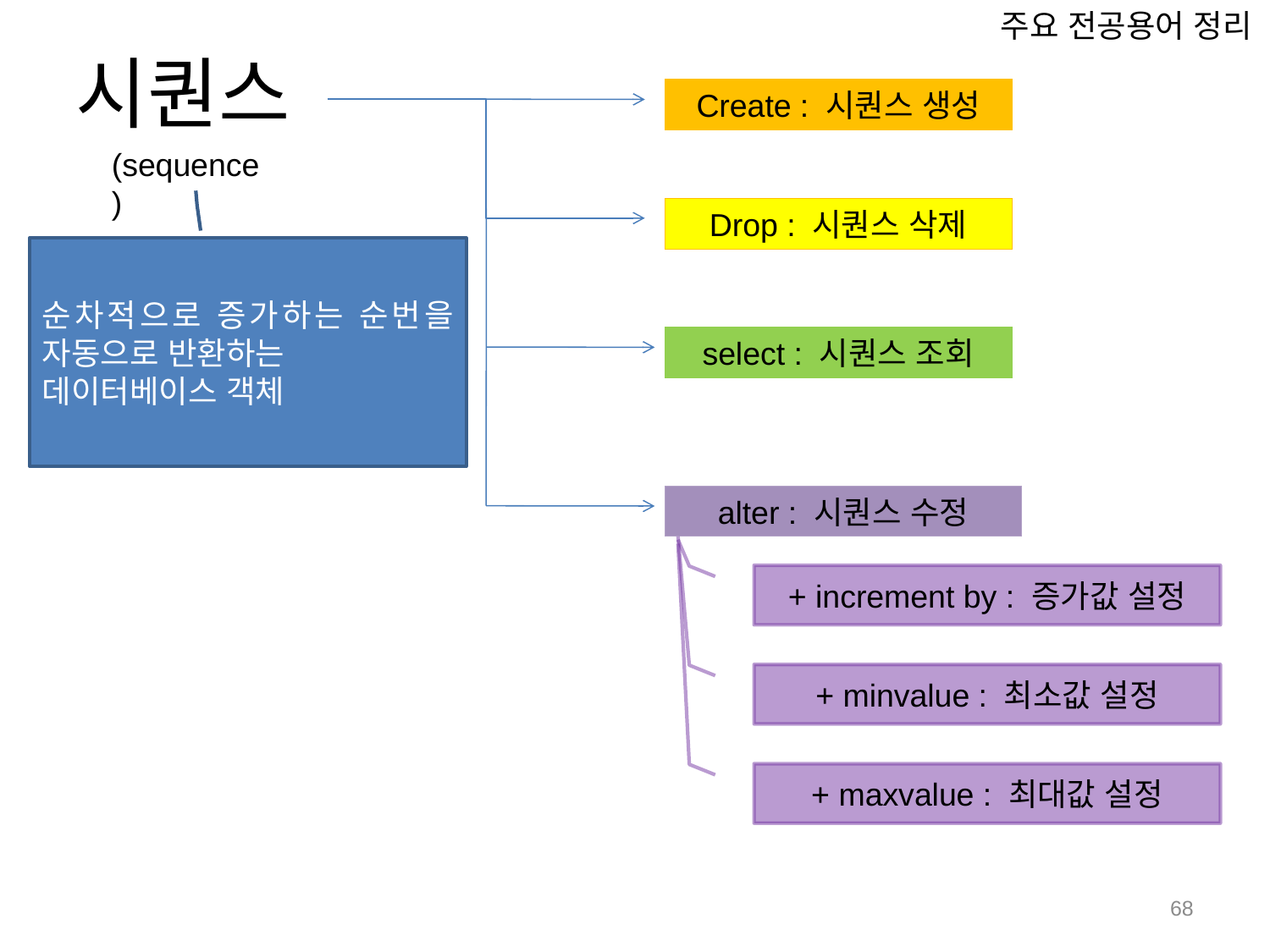

주요 전공용어 정리
시퀀스
Create : 시퀀스 생성
(sequence)
Drop : 시퀀스 삭제
순차적으로 증가하는 순번을 자동으로 반환하는
데이터베이스 객체
select : 시퀀스 조회
alter : 시퀀스 수정
+ increment by : 증가값 설정
+ minvalue : 최소값 설정
+ maxvalue : 최대값 설정
68